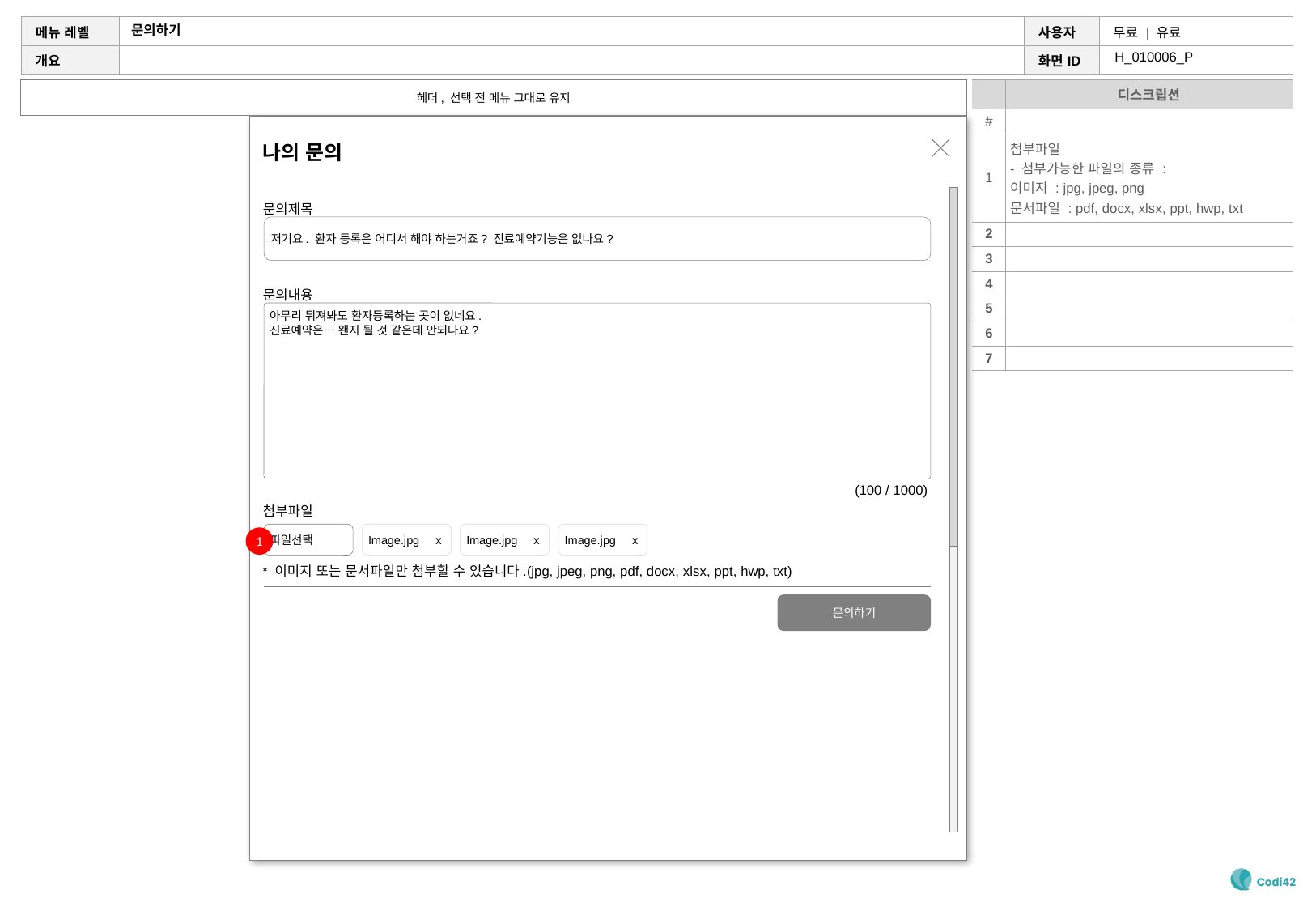

# 문의하기
H_010006_P

헤더, 선택 전 메뉴 그대로 유지
|  | 디스크립션 |
| --- | --- |
| # |  |
| 1 | 첨부파일 - 첨부가능한 파일의 종류 : 이미지 : jpg, jpeg, png 문서파일 : pdf, docx, xlsx, ppt, hwp, txt |
| 2 |  |
| 3 |  |
| 4 |  |
| 5 |  |
| 6 |  |
| 7 |  |

나의 문의

문의제목
저기요. 환자 등록은 어디서 해야 하는거죠? 진료예약기능은 없나요?
문의내용
아무리 뒤져봐도 환자등록하는 곳이 없네요.
진료예약은… 왠지 될 것 같은데 안되나요?
(100 / 1000)
첨부파일
파일선택
Image.jpg     x
Image.jpg     x
Image.jpg     x
1
* 이미지 또는 문서파일만 첨부할 수 있습니다.(jpg, jpeg, png, pdf, docx, xlsx, ppt, hwp, txt)
문의하기